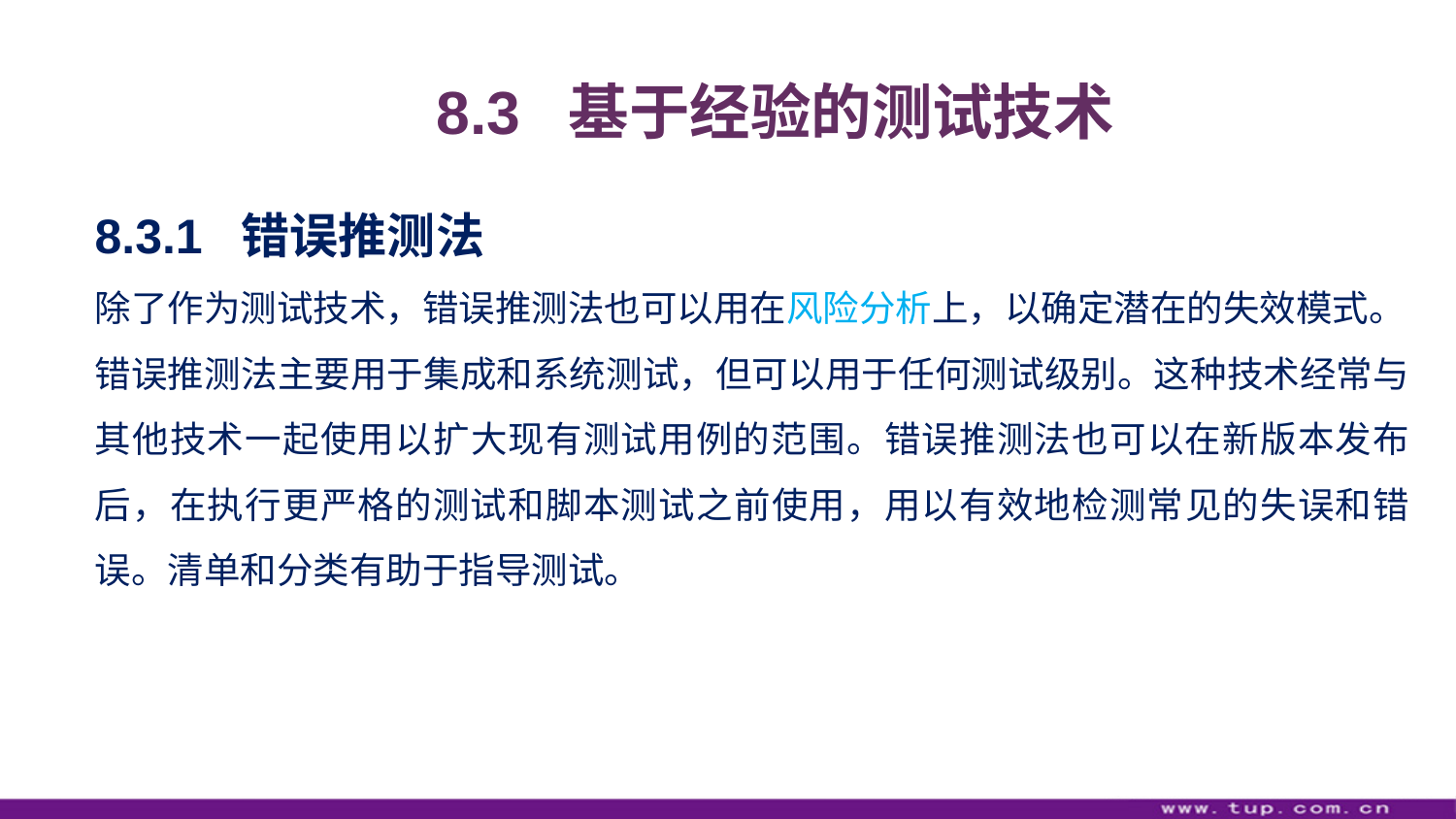

8.3  基于经验的测试技术

8.3.1  错误推测法
除了作为测试技术，错误推测法也可以用在风险分析上，以确定潜在的失效模式。
错误推测法主要用于集成和系统测试，但可以用于任何测试级别。这种技术经常与其他技术一起使用以扩大现有测试用例的范围。错误推测法也可以在新版本发布后，在执行更严格的测试和脚本测试之前使用，用以有效地检测常见的失误和错误。清单和分类有助于指导测试。